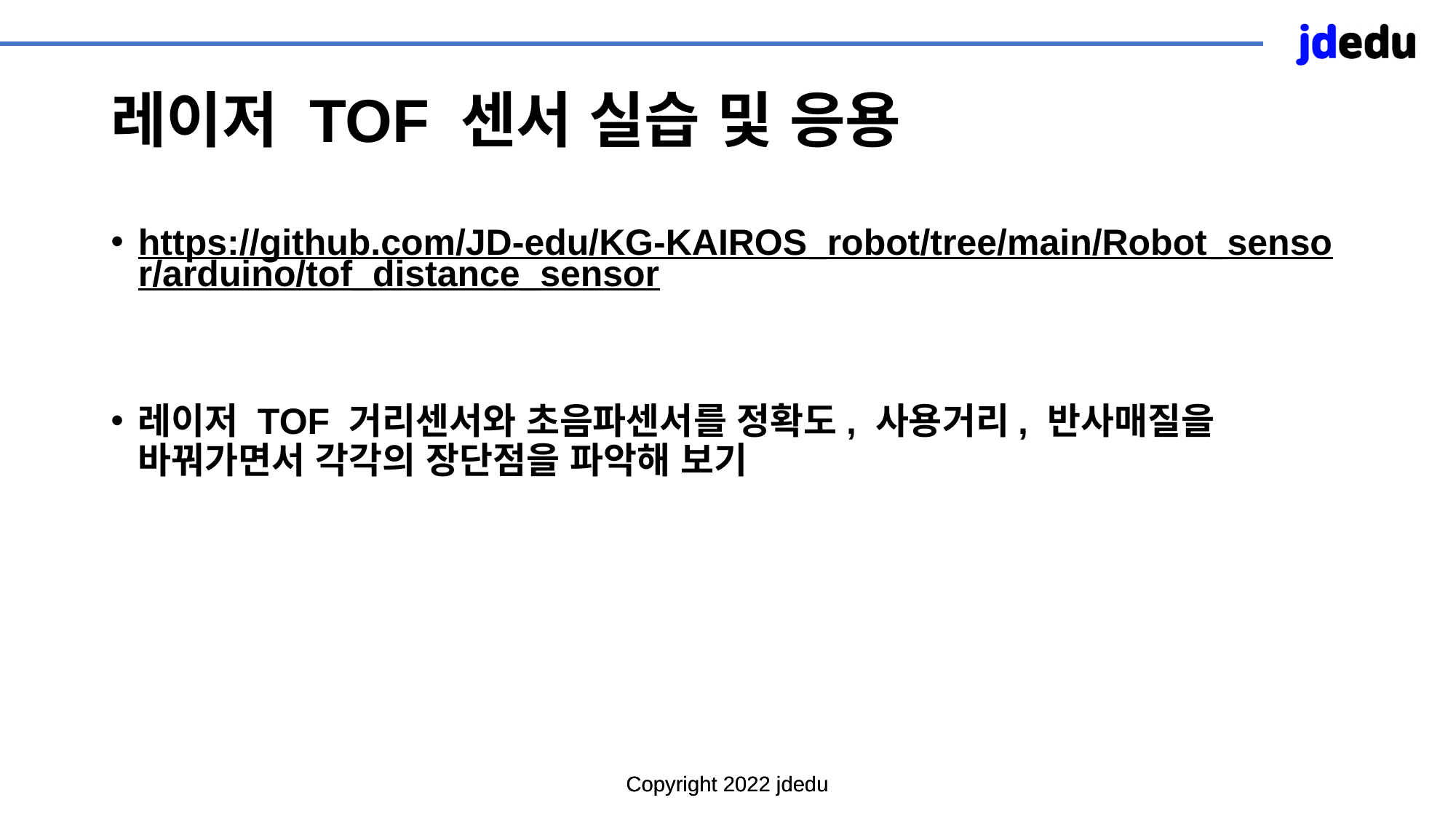

# 레이저 TOF 센서 실습 및 응용
https://github.com/JD-edu/KG-KAIROS_robot/tree/main/Robot_sensor/arduino/tof_distance_sensor

레이저 TOF 거리센서와 초음파센서를 정확도, 사용거리, 반사매질을 바꿔가면서 각각의 장단점을 파악해 보기